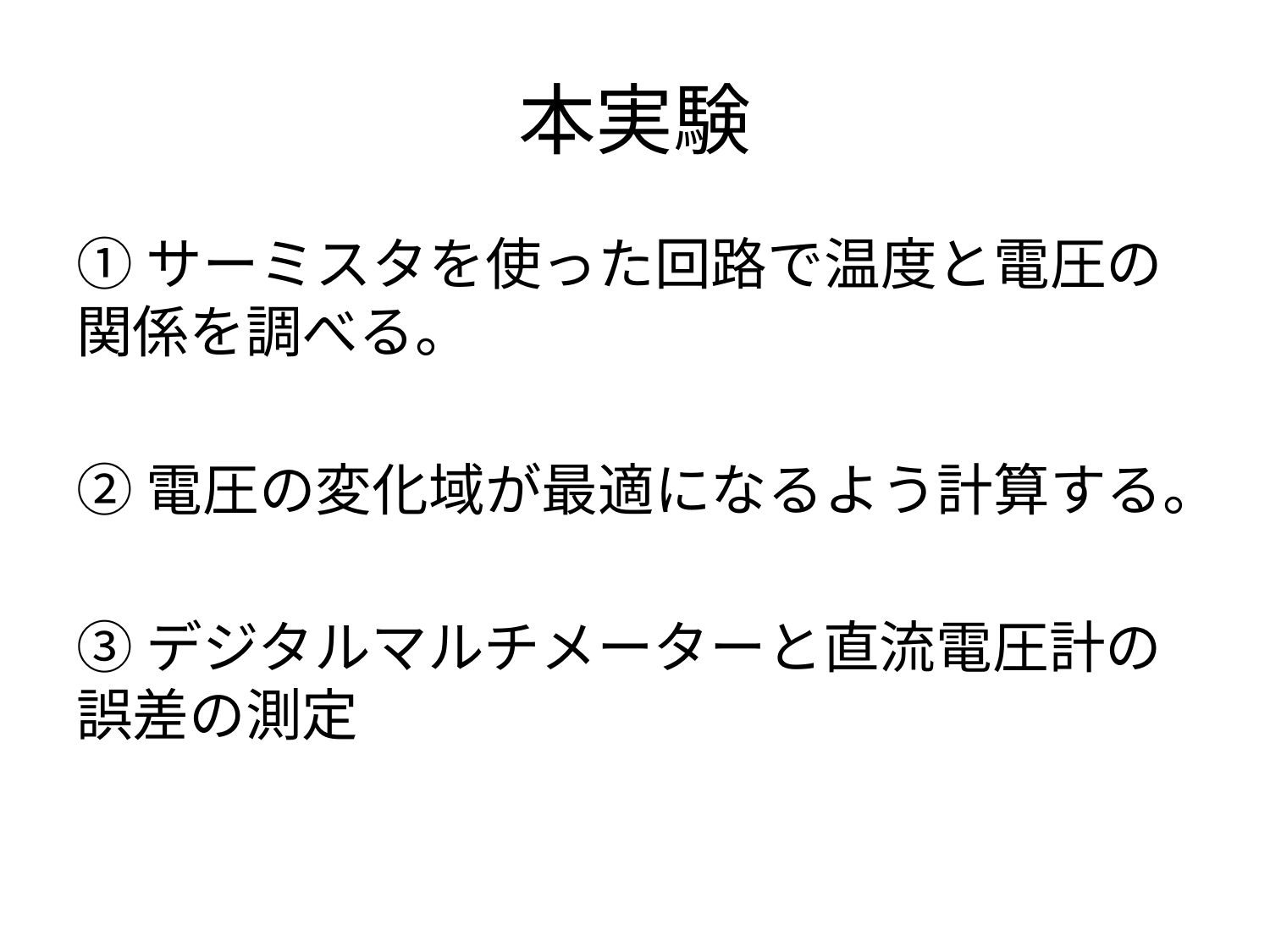

# 本実験
①サーミスタを使った回路で温度と電圧の関係を調べる。

②電圧の変化域が最適になるよう計算する。

③デジタルマルチメーターと直流電圧計の誤差の測定